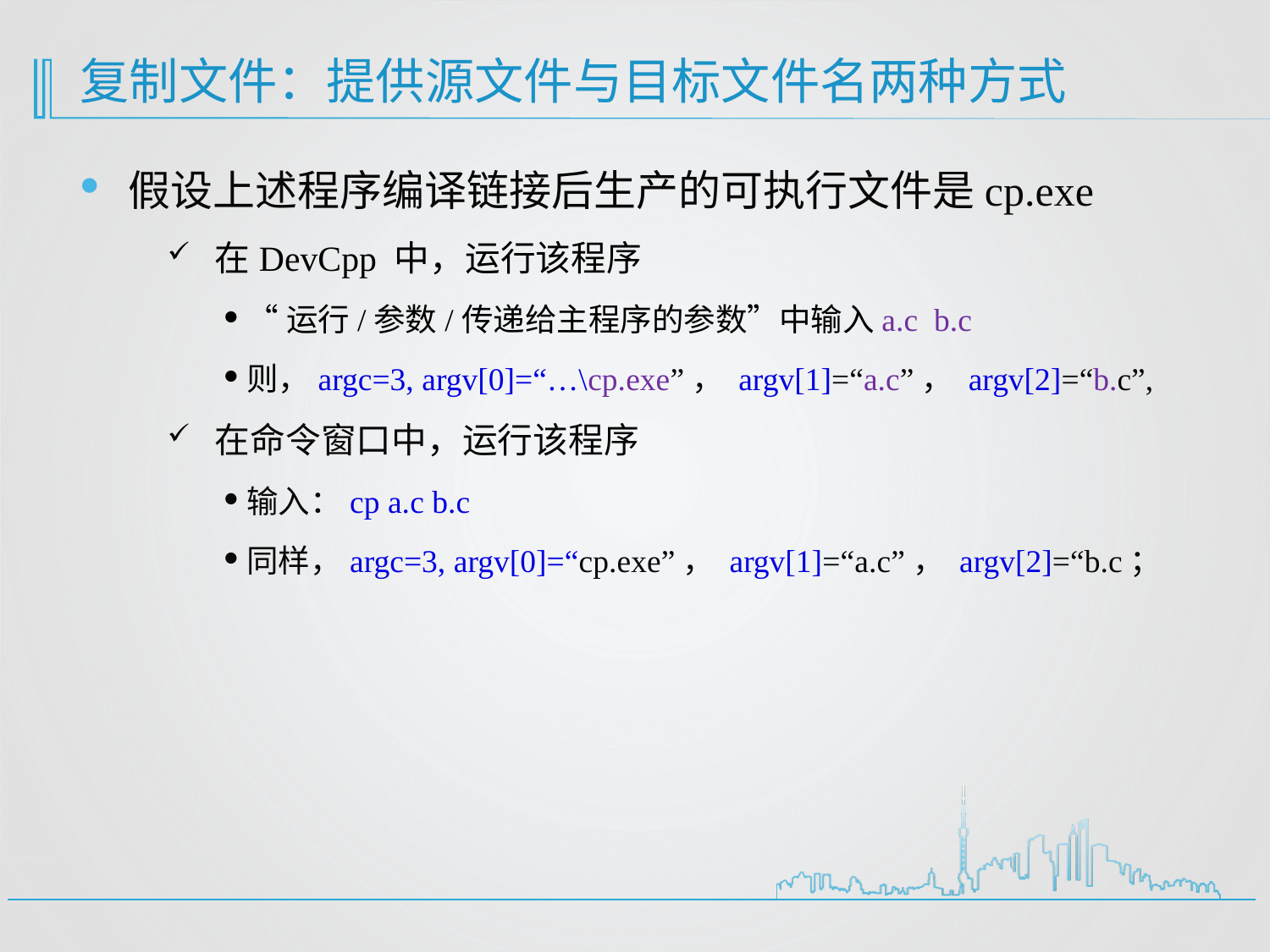

# 复制文件：提供源文件与目标文件名两种方式
假设上述程序编译链接后生产的可执行文件是cp.exe
在DevCpp 中，运行该程序
“运行/参数/传递给主程序的参数”中输入a.c  b.c
则，argc=3, argv[0]=“…\cp.exe”， argv[1]=“a.c”， argv[2]=“b.c”,
在命令窗口中，运行该程序
输入：cp a.c b.c
同样，argc=3, argv[0]=“cp.exe”， argv[1]=“a.c”， argv[2]=“b.c；